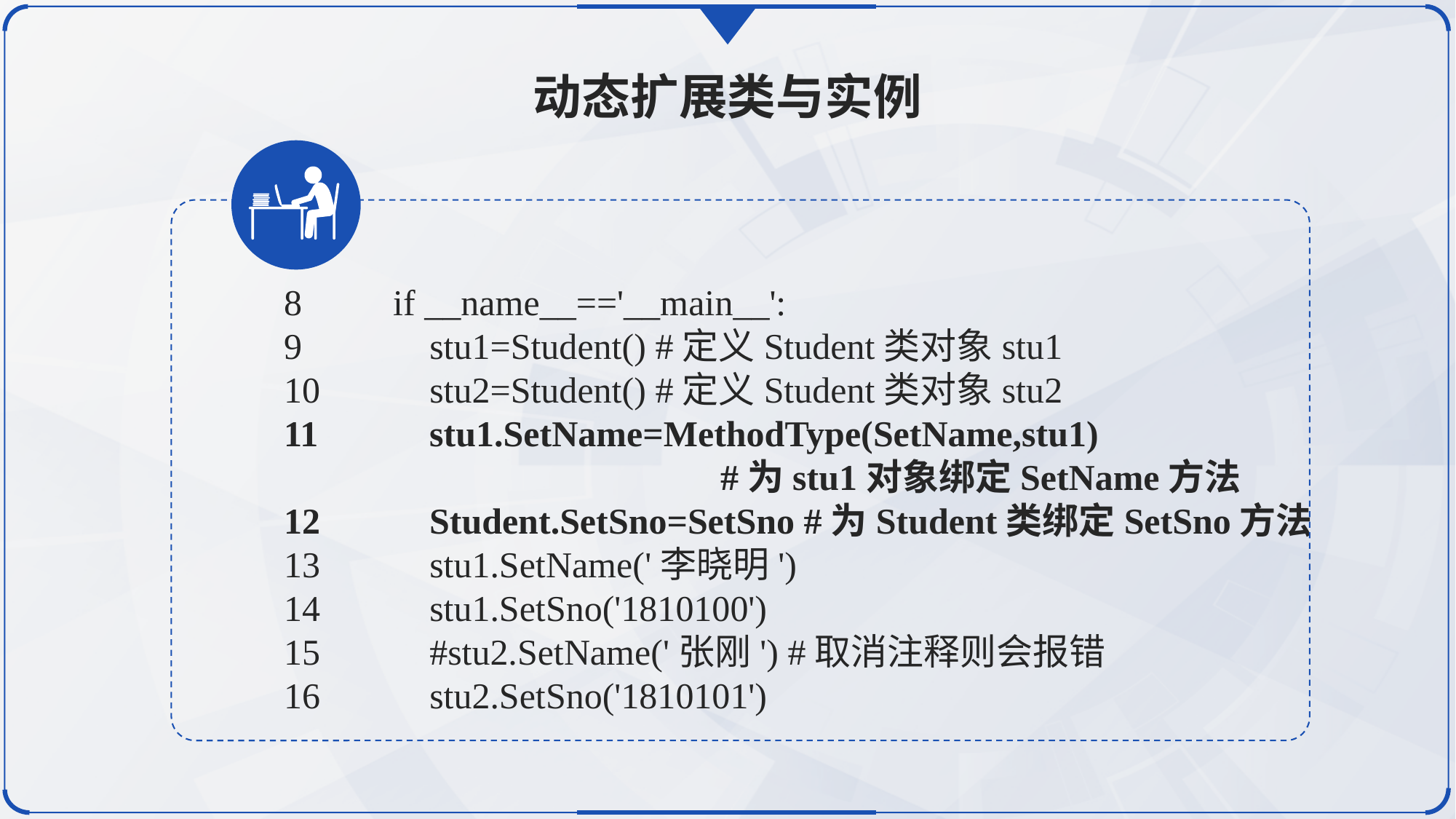

动态扩展类与实例

8	if __name__=='__main__':
9	    stu1=Student() #定义Student类对象stu1
10	    stu2=Student() #定义Student类对象stu2
11	    stu1.SetName=MethodType(SetName,stu1)
     				#为stu1对象绑定SetName方法
12	    Student.SetSno=SetSno #为Student类绑定SetSno方法
13	    stu1.SetName('李晓明')
14	    stu1.SetSno('1810100')
15	    #stu2.SetName('张刚') #取消注释则会报错
16	    stu2.SetSno('1810101')